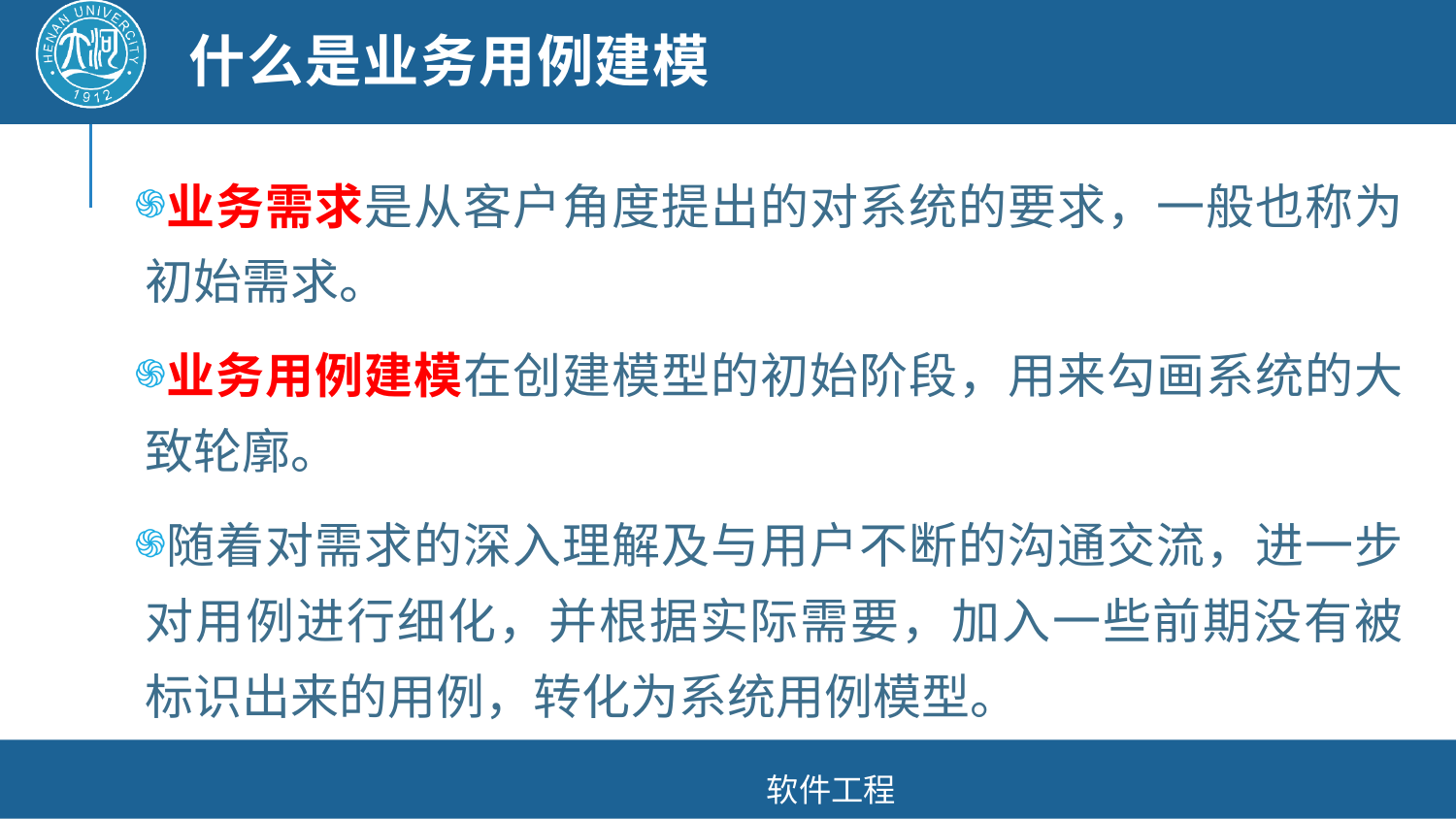

# 什么是业务用例建模
业务需求是从客户角度提出的对系统的要求，一般也称为初始需求。
业务用例建模在创建模型的初始阶段，用来勾画系统的大致轮廓。
随着对需求的深入理解及与用户不断的沟通交流，进一步对用例进行细化，并根据实际需要，加入一些前期没有被标识出来的用例，转化为系统用例模型。

软件工程
54